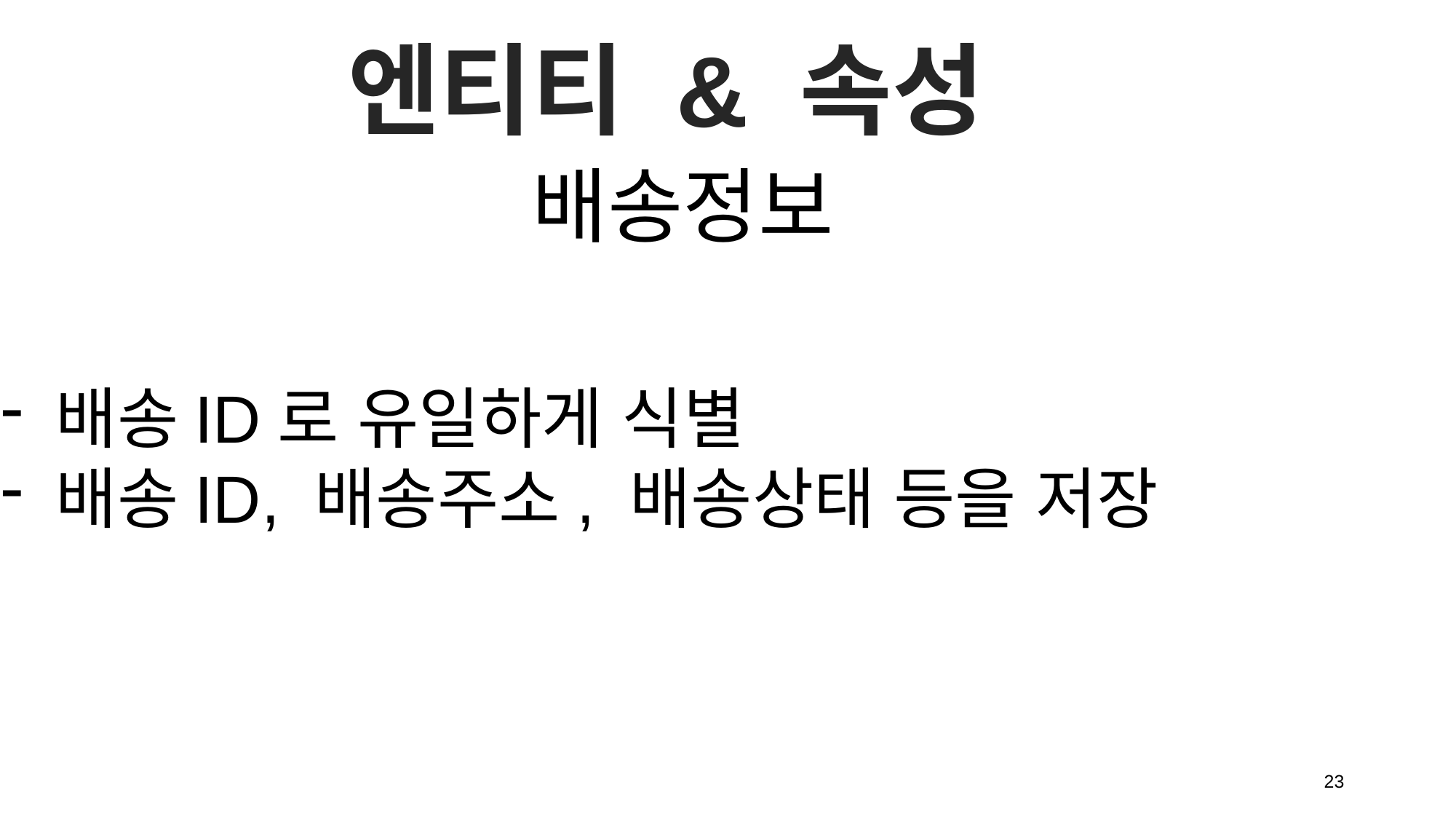

엔티티 & 속성
배송정보
배송ID로 유일하게 식별
배송ID, 배송주소, 배송상태 등을 저장
23